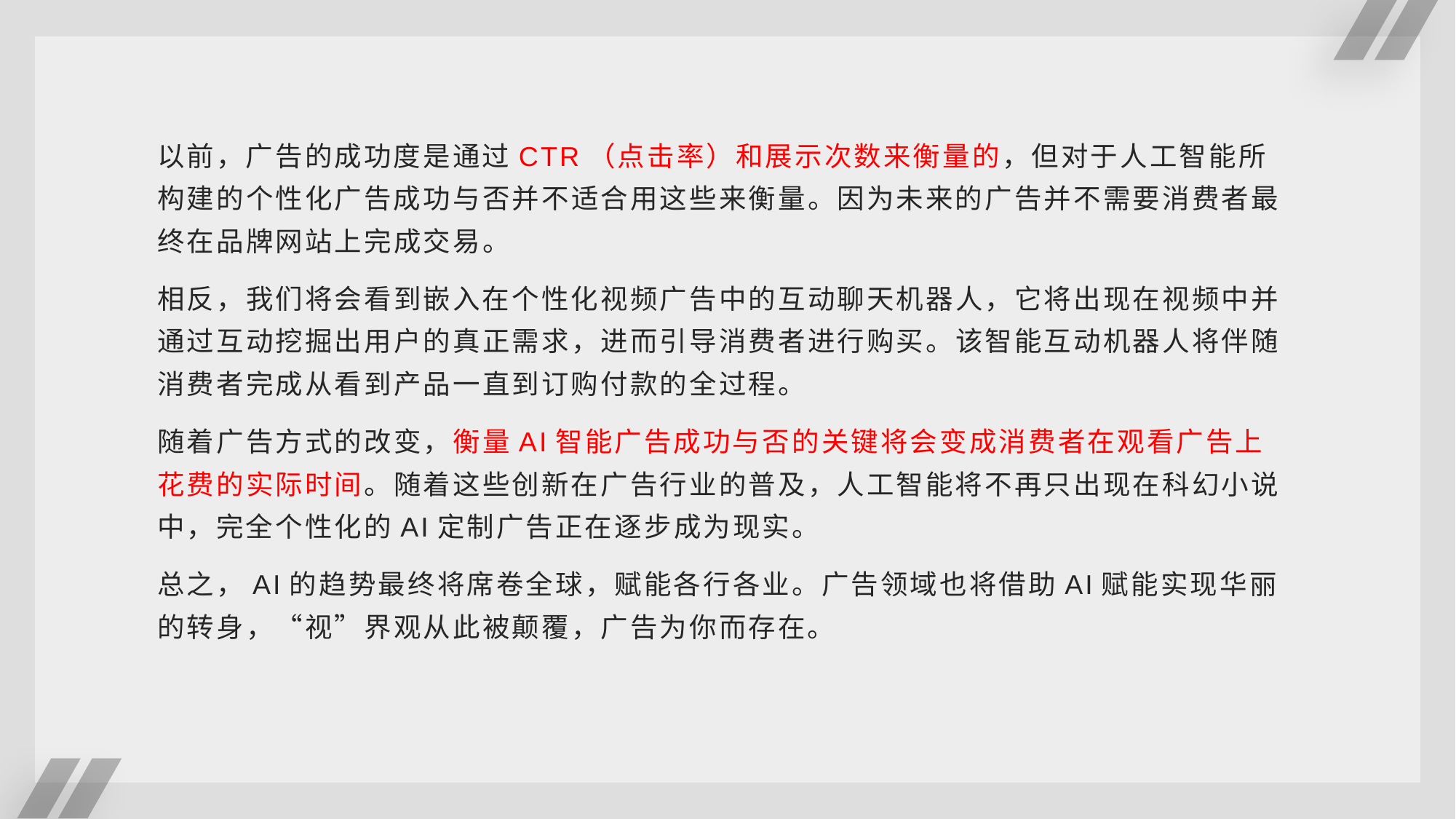

以前，广告的成功度是通过CTR（点击率）和展示次数来衡量的，但对于人工智能所构建的个性化广告成功与否并不适合用这些来衡量。因为未来的广告并不需要消费者最终在品牌网站上完成交易。
相反，我们将会看到嵌入在个性化视频广告中的互动聊天机器人，它将出现在视频中并通过互动挖掘出用户的真正需求，进而引导消费者进行购买。该智能互动机器人将伴随消费者完成从看到产品一直到订购付款的全过程。
随着广告方式的改变，衡量AI智能广告成功与否的关键将会变成消费者在观看广告上花费的实际时间。随着这些创新在广告行业的普及，人工智能将不再只出现在科幻小说中，完全个性化的AI定制广告正在逐步成为现实。
总之，AI的趋势最终将席卷全球，赋能各行各业。广告领域也将借助AI赋能实现华丽的转身，“视”界观从此被颠覆，广告为你而存在。